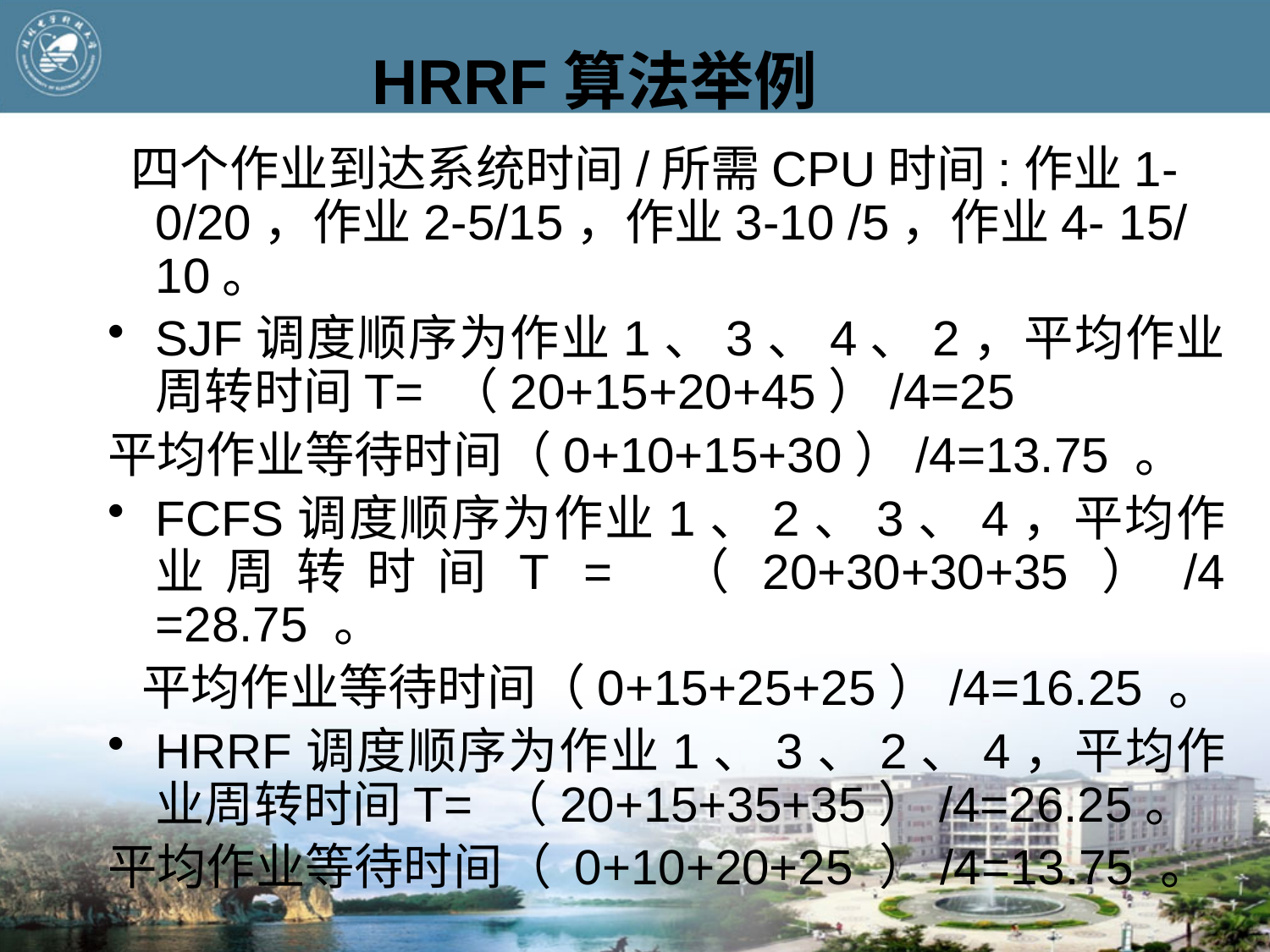

# HRRF算法举例
 四个作业到达系统时间/所需CPU时间:作业1-0/20，作业2-5/15，作业3-10 /5，作业4- 15/ 10。
SJF调度顺序为作业1、3、4、2，平均作业周转时间T= （20+15+20+45）/4=25
平均作业等待时间（0+10+15+30）/4=13.75 。
FCFS调度顺序为作业1、2、3、4，平均作业周转时间T = （20+30+30+35）/4 =28.75 。
  平均作业等待时间（0+15+25+25）/4=16.25 。
HRRF调度顺序为作业1、3、2、4，平均作业周转时间T= （20+15+35+35）/4=26.25。
平均作业等待时间（ 0+10+20+25 ）/4=13.75 。